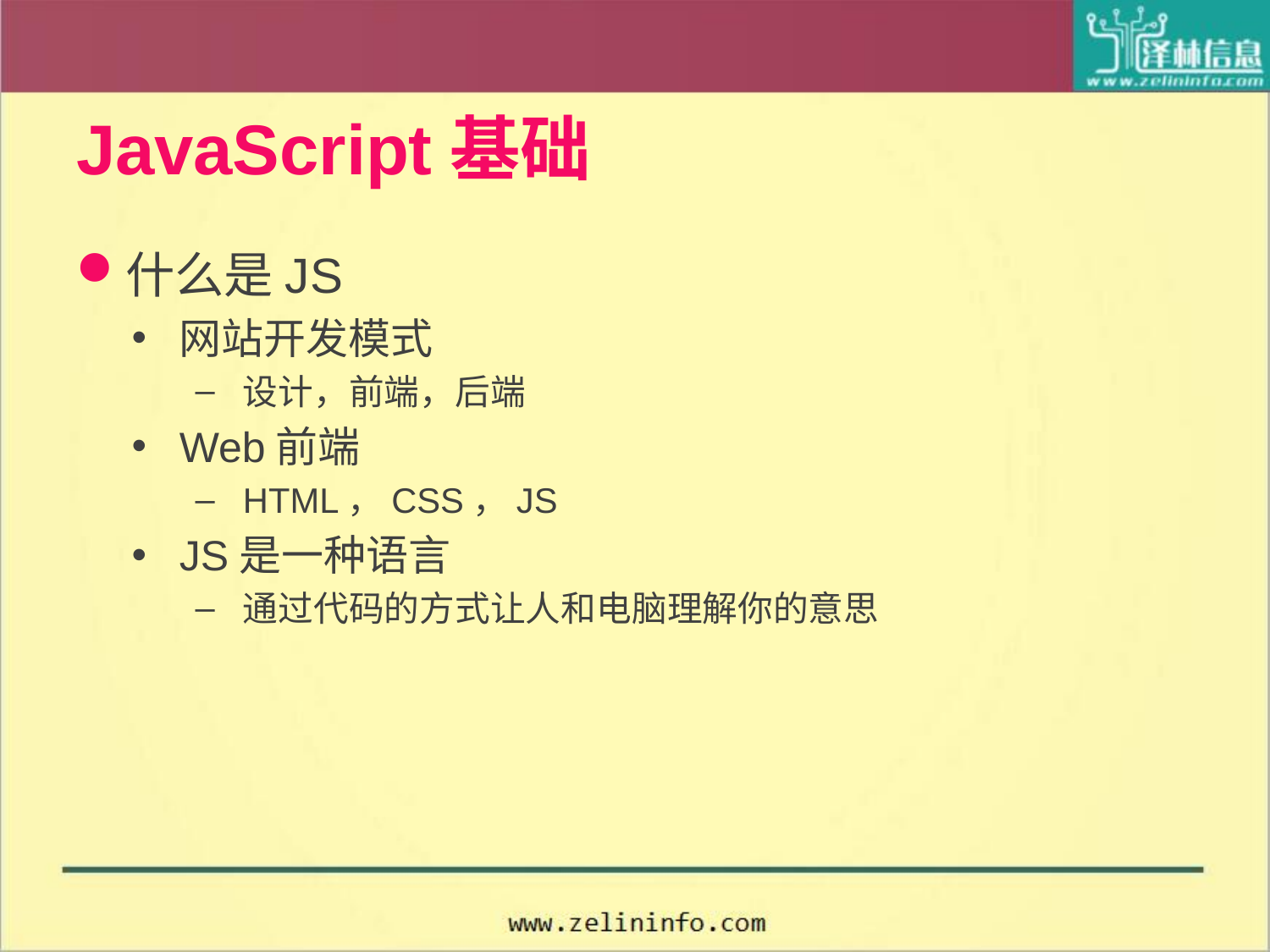

# JavaScript基础
什么是JS
网站开发模式
设计，前端，后端
Web前端
HTML，CSS，JS
JS是一种语言
通过代码的方式让人和电脑理解你的意思